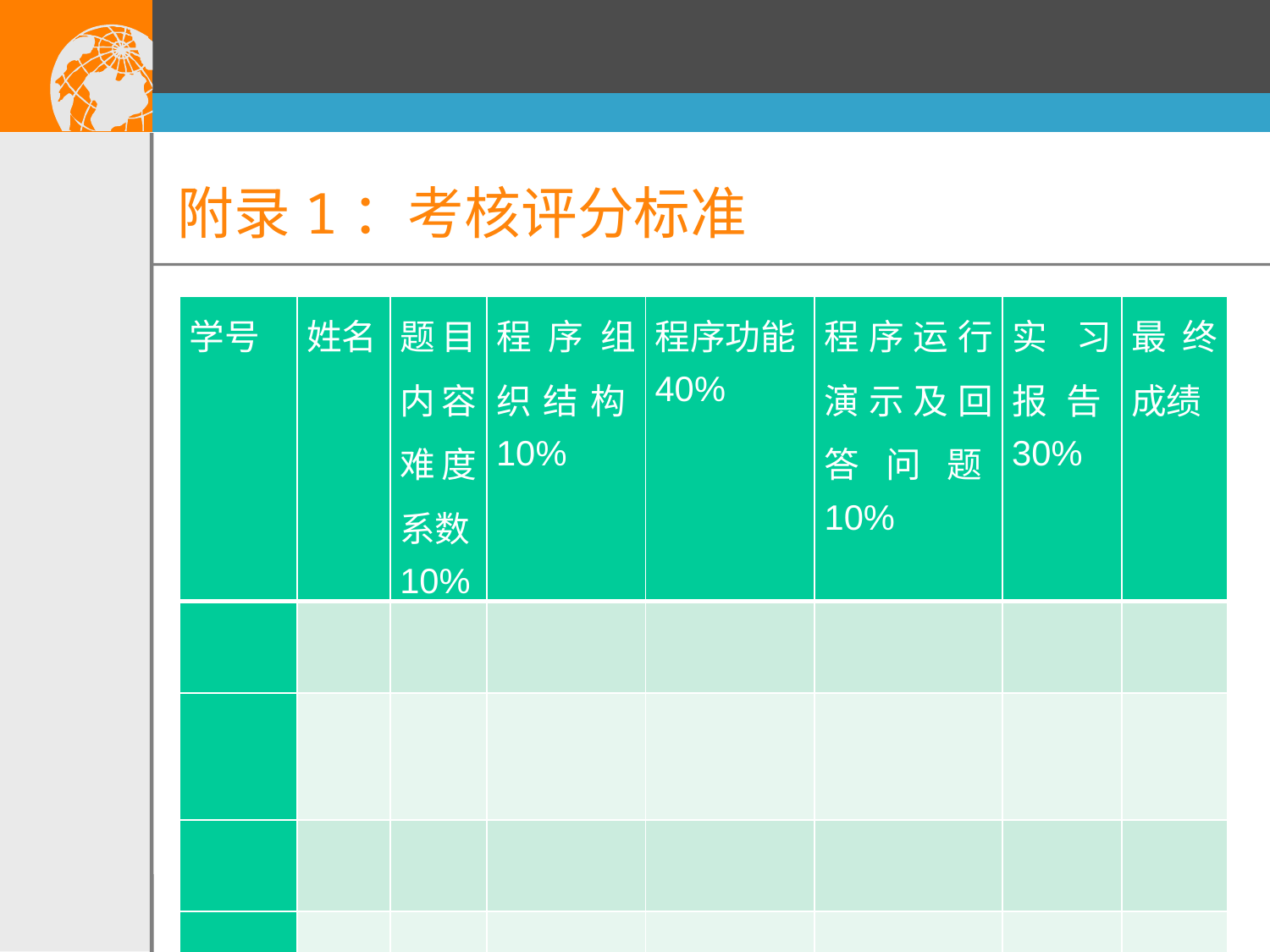

# 附录1：考核评分标准
| 学号 | 姓名 | 题目内容难度系数 10% | 程序组织结构10% | 程序功能40% | 程序运行演示及回答问题10% | 实习报告30% | 最终成绩 |
| --- | --- | --- | --- | --- | --- | --- | --- |
|  |  |  |  |  |  |  |  |
|  |  |  |  |  |  |  |  |
|  |  |  |  |  |  |  |  |
|  |  |  |  |  |  |  |  |